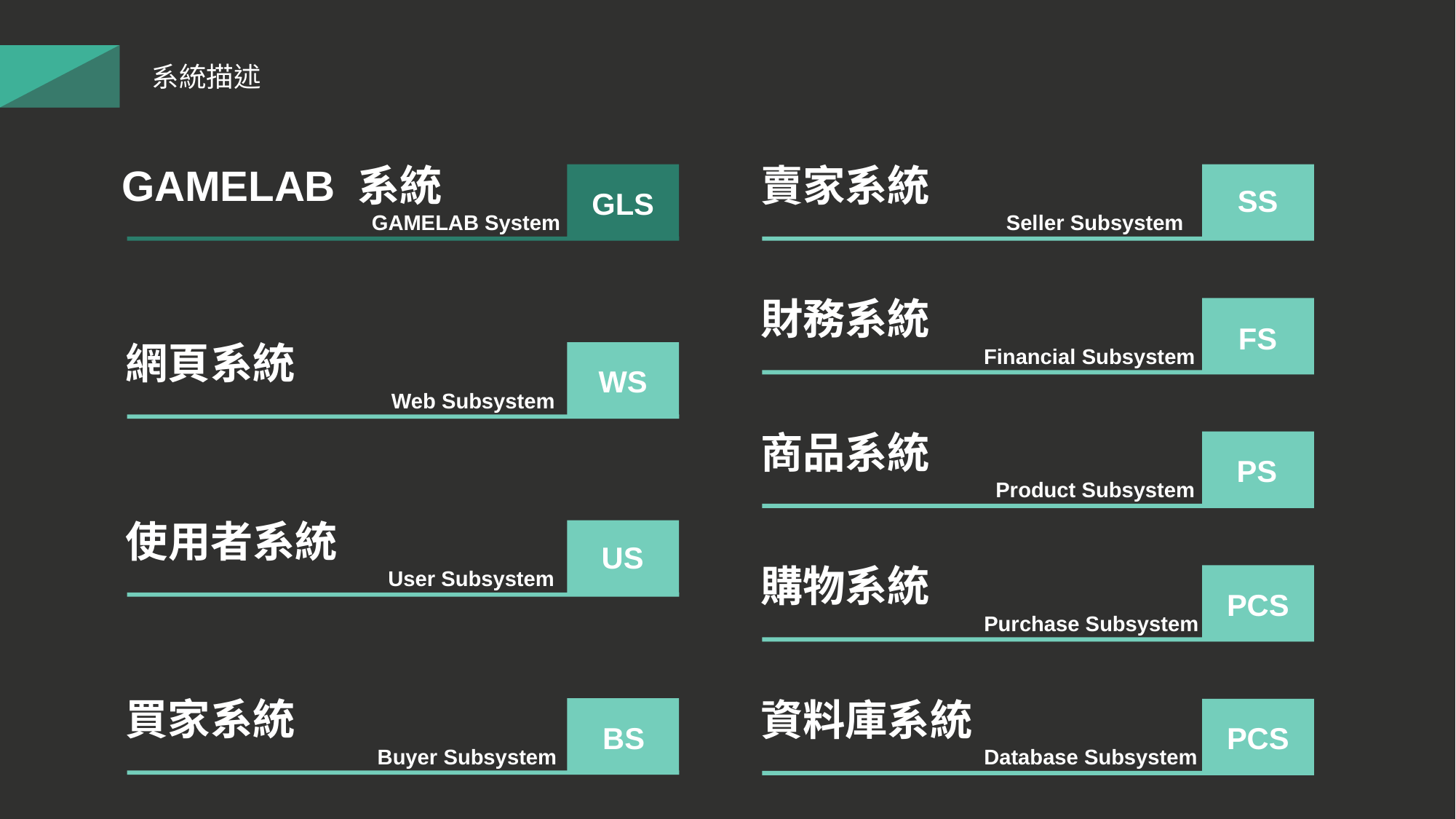

系統描述
GAMELAB 系統

GLS
GAMELAB System

賣家系統

SS
Seller Subsystem

財務系統

FS
Financial Subsystem

網頁系統

WS
Web Subsystem

商品系統

PS
Product Subsystem

使用者系統

US
User Subsystem

購物系統

PCS
Purchase Subsystem

買家系統

BS
Buyer Subsystem

資料庫系統

PCS
Database Subsystem